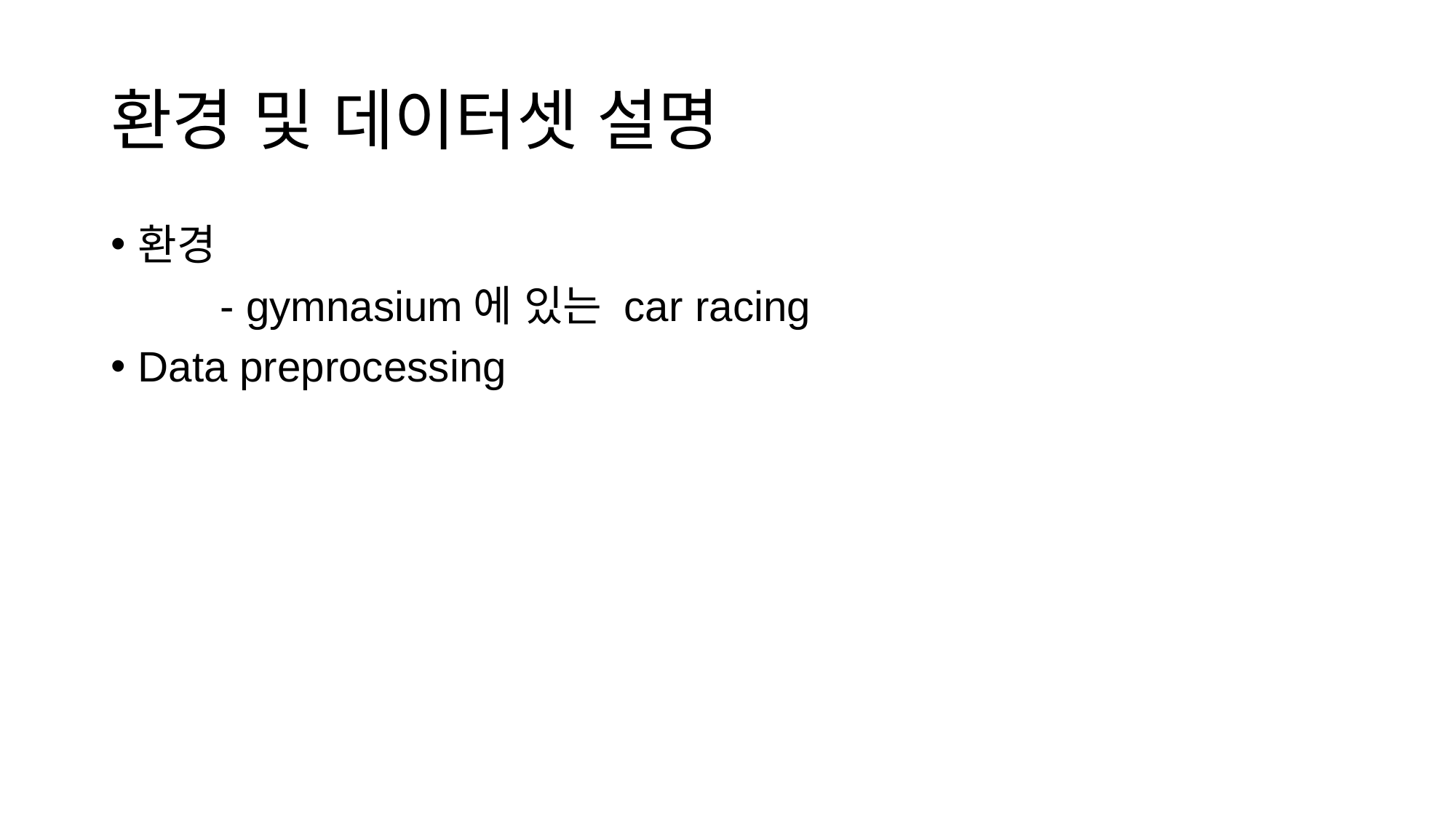

# 환경 및 데이터셋 설명
환경
	- gymnasium에 있는 car racing
Data preprocessing